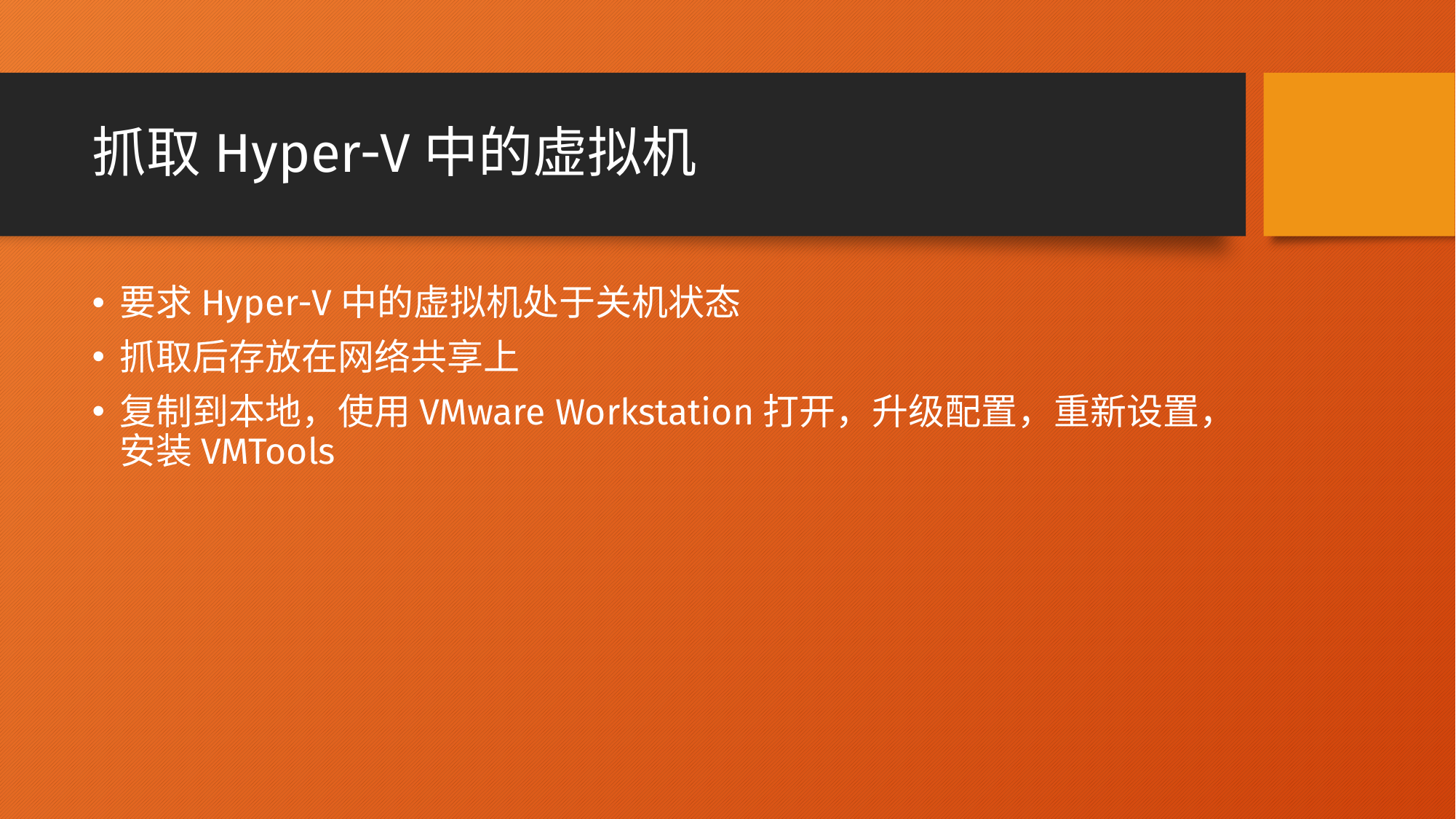

# 抓取Hyper-V中的虚拟机
要求Hyper-V中的虚拟机处于关机状态
抓取后存放在网络共享上
复制到本地，使用VMware Workstation打开，升级配置，重新设置，安装VMTools